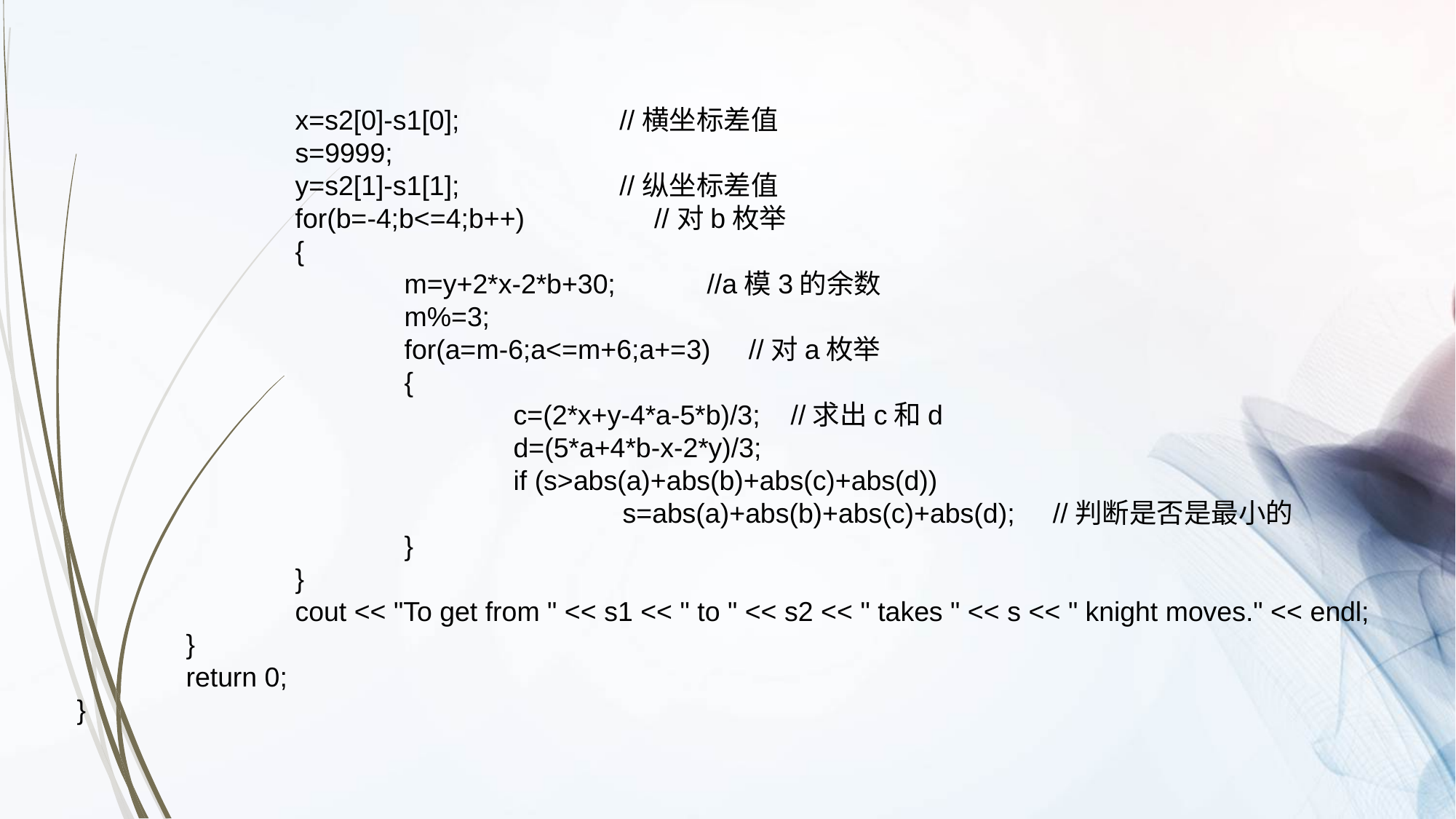

x=s2[0]-s1[0];                     //横坐标差值
		s=9999;
		y=s2[1]-s1[1];                     //纵坐标差值
		for(b=-4;b<=4;b++)                 //对b枚举
		{
			m=y+2*x-2*b+30;            //a模3的余数
			m%=3;
			for(a=m-6;a<=m+6;a+=3)     //对a枚举
			{
				c=(2*x+y-4*a-5*b)/3;    //求出c和d
				d=(5*a+4*b-x-2*y)/3;
				if (s>abs(a)+abs(b)+abs(c)+abs(d))
					s=abs(a)+abs(b)+abs(c)+abs(d);     //判断是否是最小的
			}
		}
		cout << "To get from " << s1 << " to " << s2 << " takes " << s << " knight moves." << endl;
	}
	return 0;
}